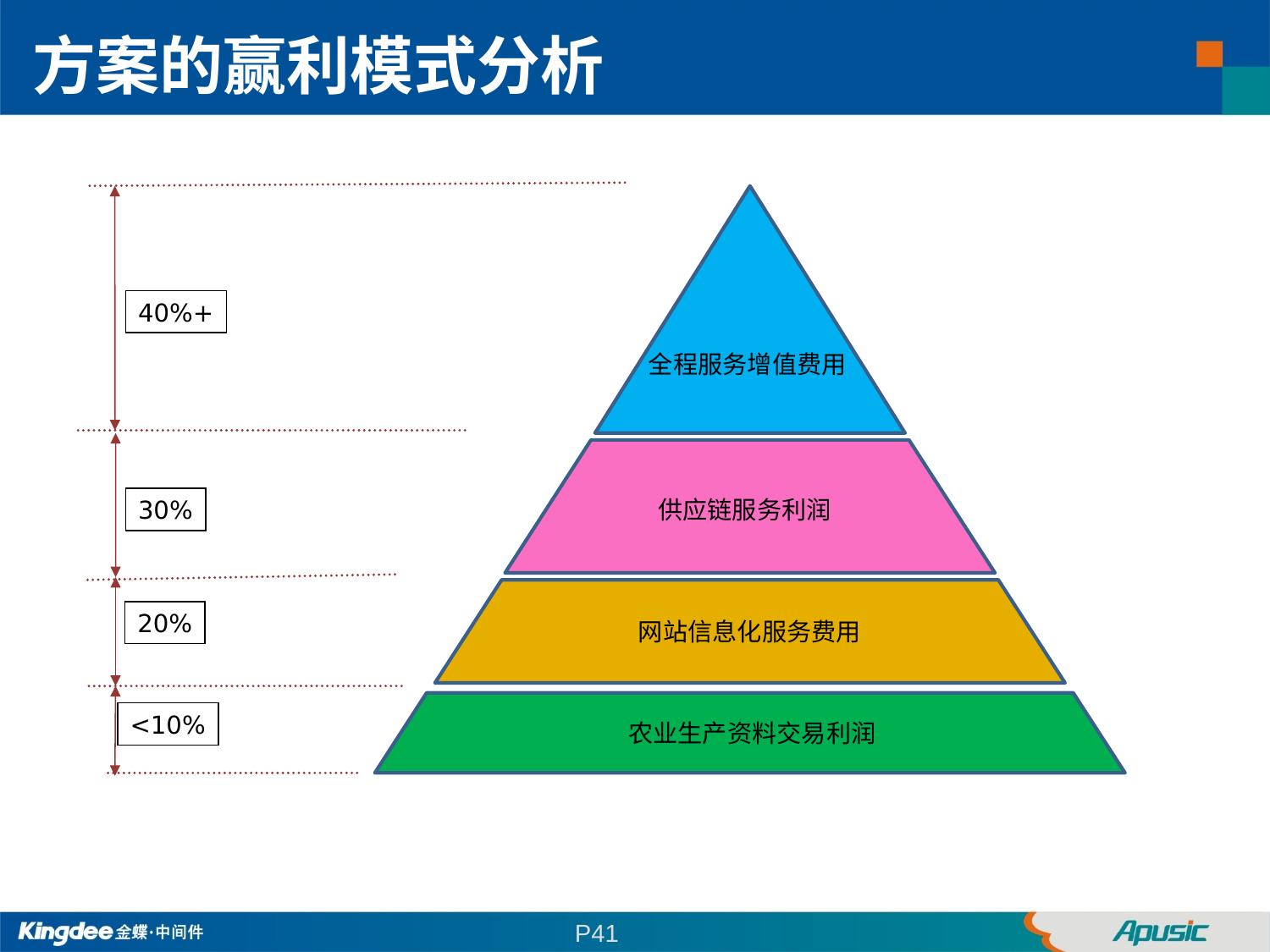

方案的赢利模式分析

40%+

全程服务增值费用

30%

供应链服务利润

20%

网站信息化服务费用

<10%

农业生产资料交易利润